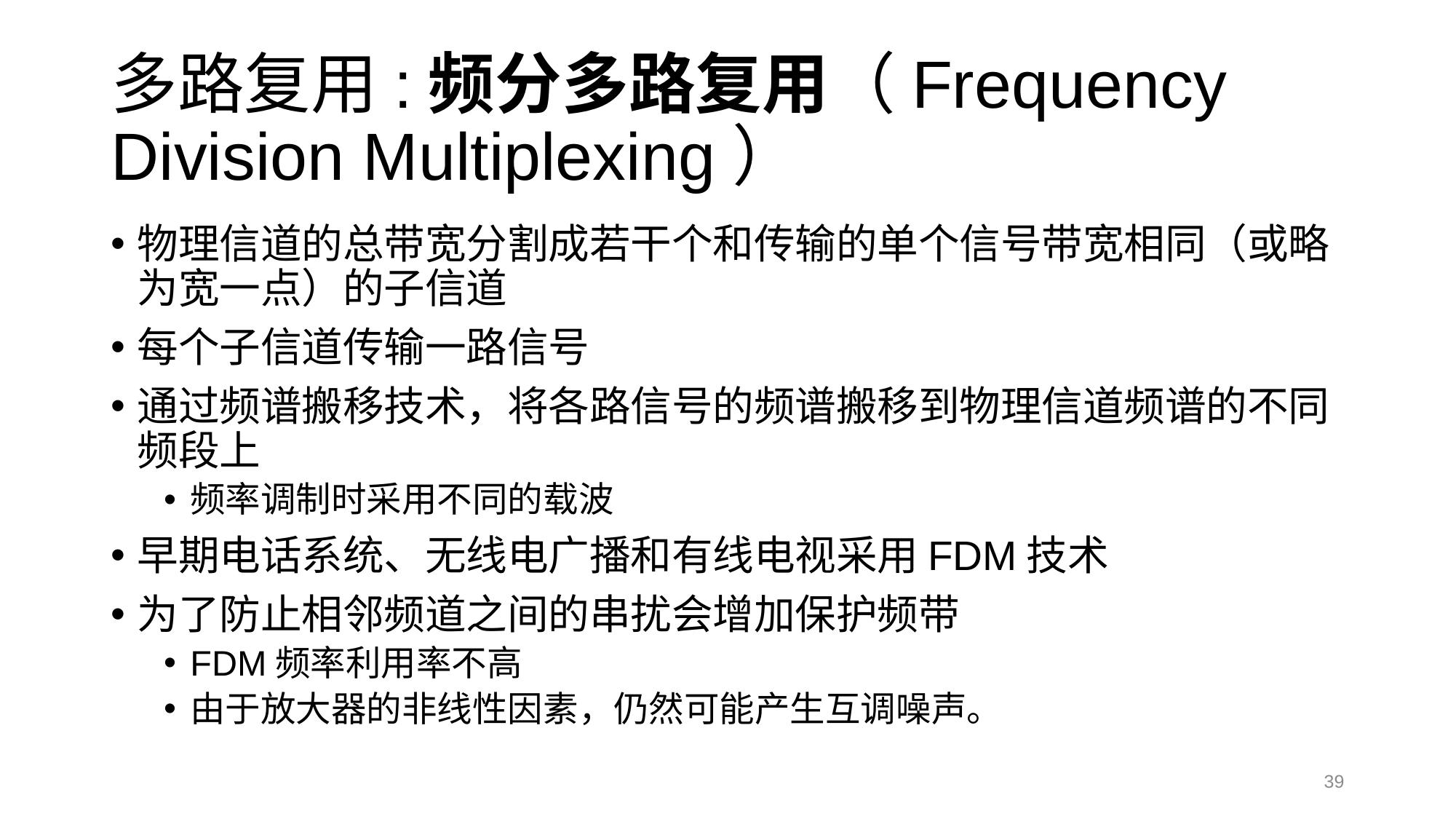

# 多路复用:频分多路复用（Frequency Division Multiplexing）
物理信道的总带宽分割成若干个和传输的单个信号带宽相同（或略为宽一点）的子信道
每个子信道传输一路信号
通过频谱搬移技术，将各路信号的频谱搬移到物理信道频谱的不同频段上
频率调制时采用不同的载波
早期电话系统、无线电广播和有线电视采用FDM技术
为了防止相邻频道之间的串扰会增加保护频带
FDM频率利用率不高
由于放大器的非线性因素，仍然可能产生互调噪声。

39